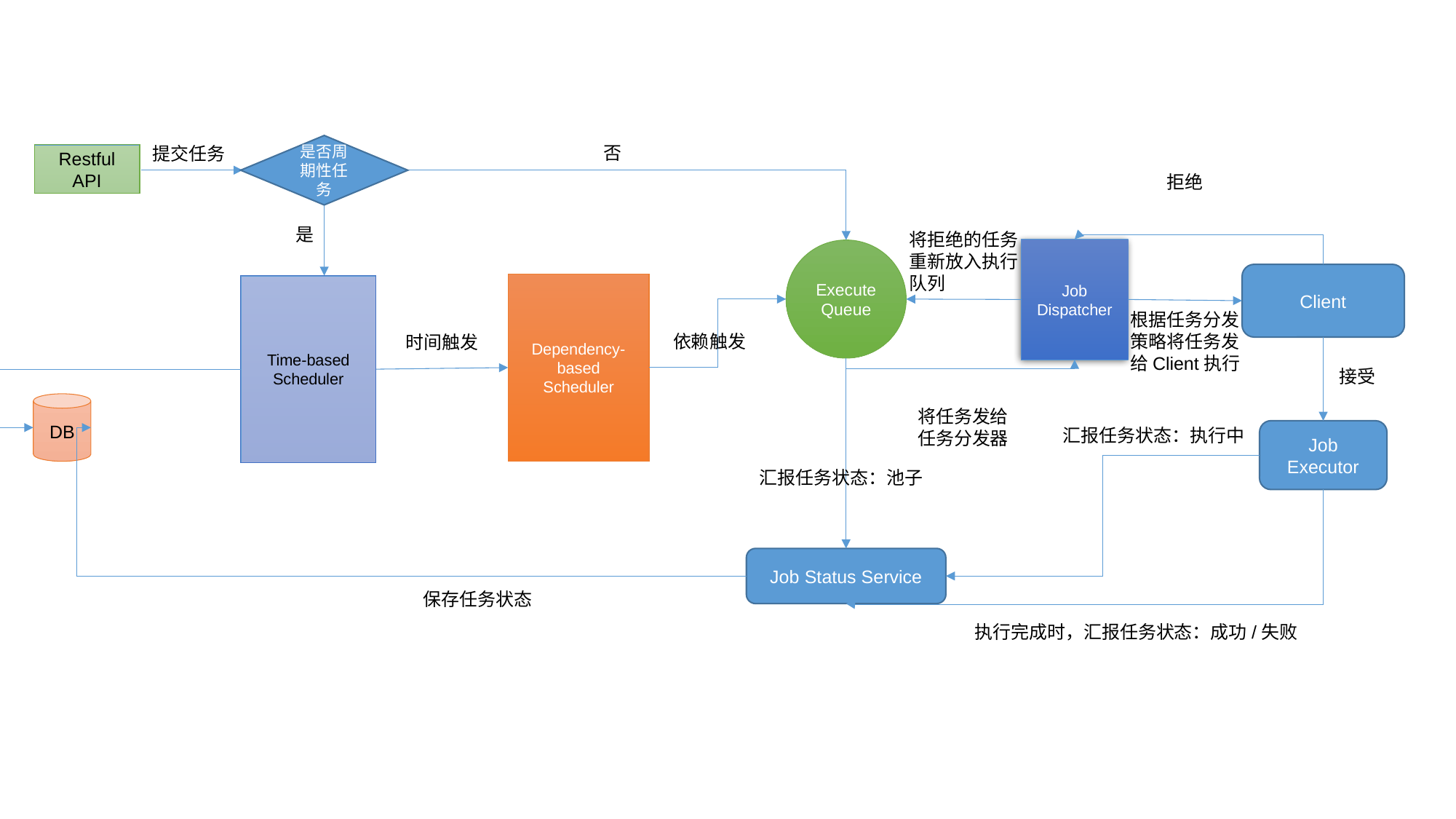

是否周期性任务
否
提交任务
Restful
API
拒绝
是
将拒绝的任务
重新放入执行
队列
Job
Dispatcher
Execute Queue
Client
Dependency-based
Scheduler
Time-based
Scheduler
根据任务分发
策略将任务发
给Client执行
依赖触发
时间触发
接受
DB
将任务发给
任务分发器
汇报任务状态：执行中
Job Executor
汇报任务状态：池子
Job Status Service
保存任务状态
执行完成时，汇报任务状态：成功/失败